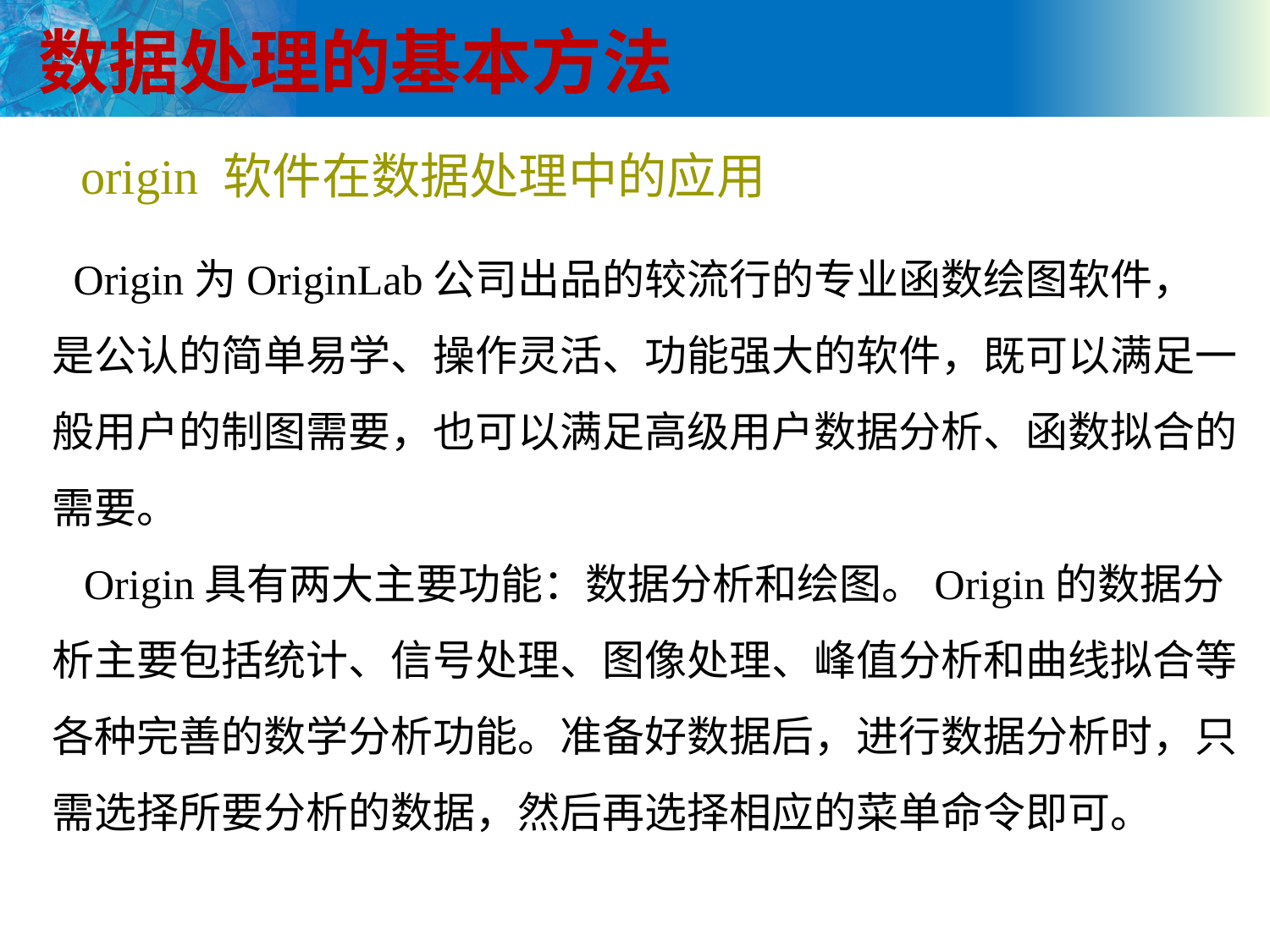

数据处理的基本方法

origin 软件在数据处理中的应用
  Origin为OriginLab公司出品的较流行的专业函数绘图软件，是公认的简单易学、操作灵活、功能强大的软件，既可以满足一般用户的制图需要，也可以满足高级用户数据分析、函数拟合的需要。
   Origin具有两大主要功能：数据分析和绘图。Origin的数据分析主要包括统计、信号处理、图像处理、峰值分析和曲线拟合等各种完善的数学分析功能。准备好数据后，进行数据分析时，只需选择所要分析的数据，然后再选择相应的菜单命令即可。
88